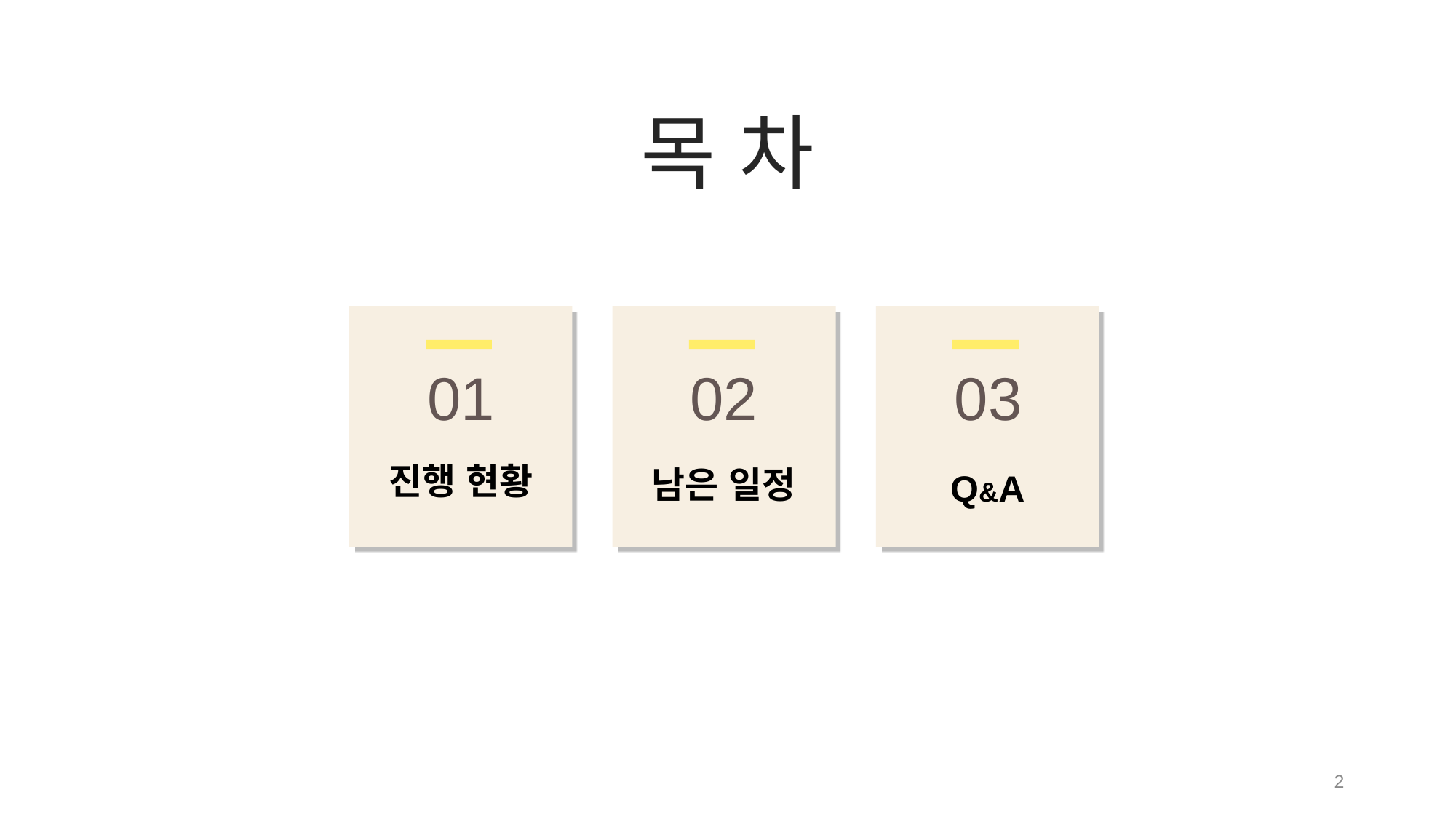

# 목 차

01

진행 현황

02

남은 일정
  03

    Q&A
2